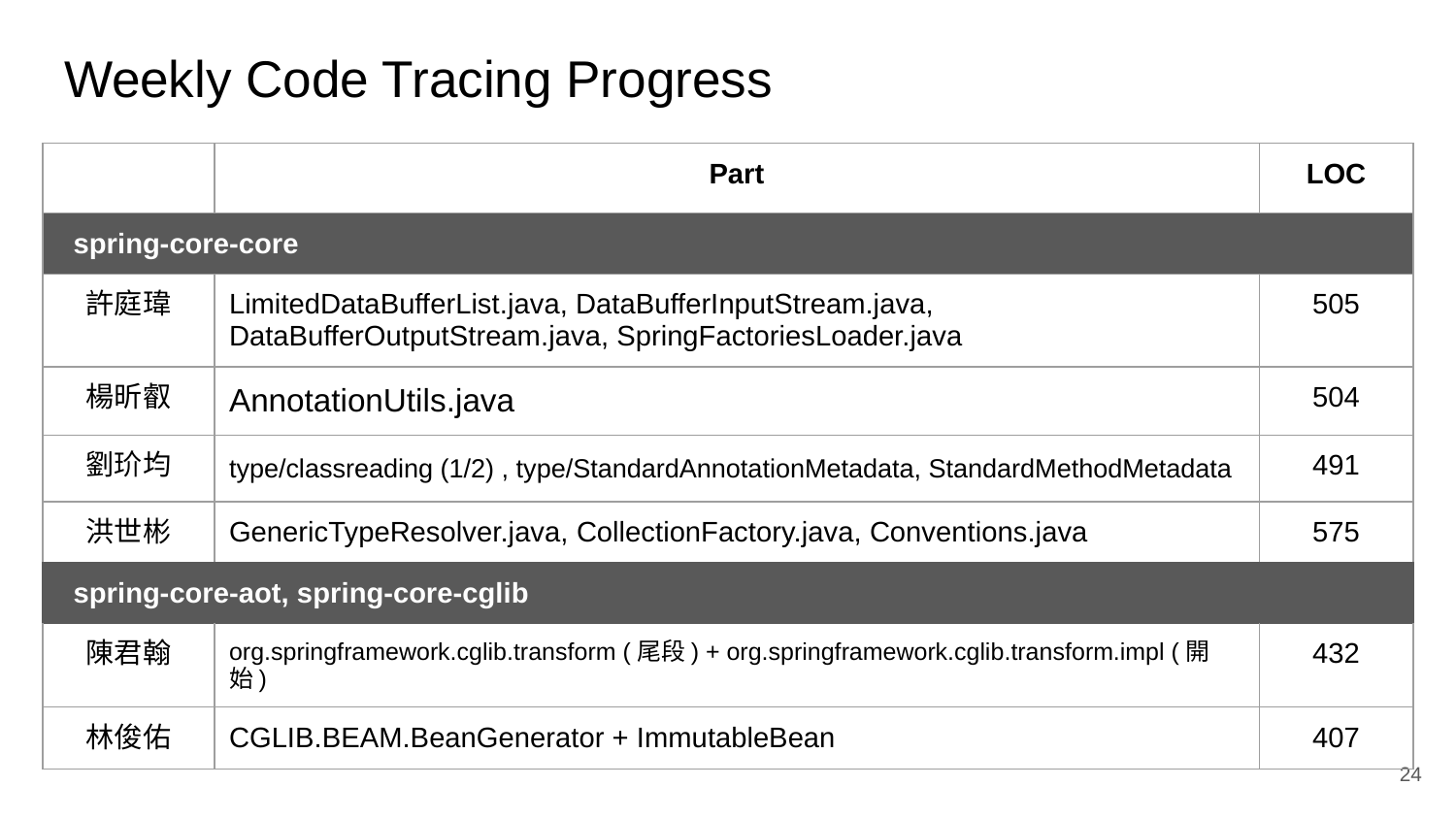

# Weekly Code Tracing Progress
|  | Part | LOC |
| --- | --- | --- |
| spring-core-core |  |  |
| 許庭瑋 | LimitedDataBufferList.java, DataBufferInputStream.java, DataBufferOutputStream.java, SpringFactoriesLoader.java | 505 |
| 楊昕叡 | AnnotationUtils.java | 504 |
| 劉玠均 | type/classreading (1/2) , type/StandardAnnotationMetadata, StandardMethodMetadata | 491 |
| 洪世彬 | GenericTypeResolver.java, CollectionFactory.java, Conventions.java | 575 |
| spring-core-aot, spring-core-cglib |  |  |
| 陳君翰 | org.springframework.cglib.transform (尾段) + org.springframework.cglib.transform.impl (開始) | 432 |
| 林俊佑 | CGLIB.BEAM.BeanGenerator + ImmutableBean | 407 |
24